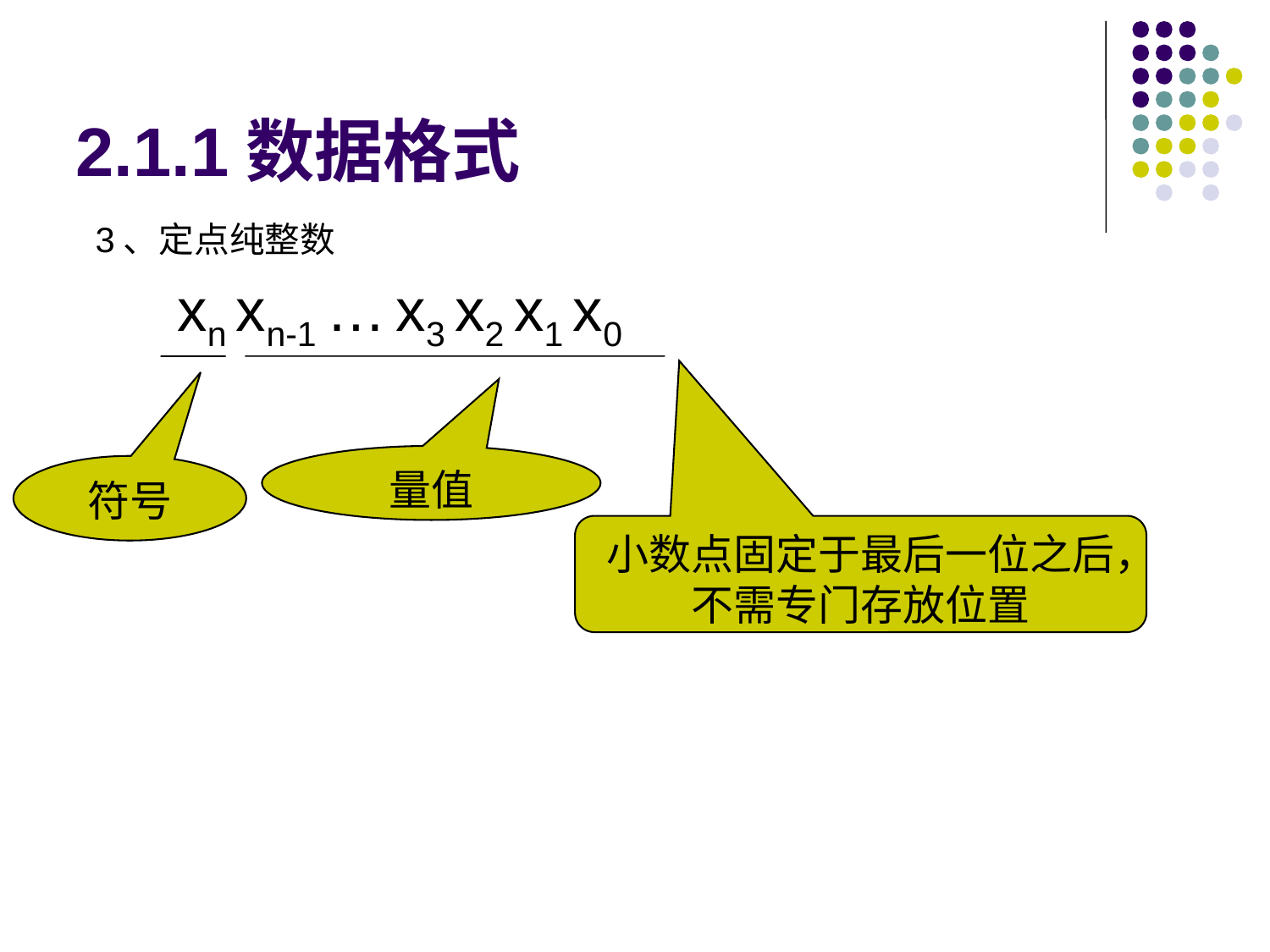

# 2.1.1数据格式
3、定点纯整数
  xn xn-1 … x3 x2 x1 x0

表示数的范围是   0≤|ｘ|≤2n－1

最小数、最大数、最接近0的正数、最接近0的负数呢

量值
符号
小数点固定于最后一位之后，不需专门存放位置

24